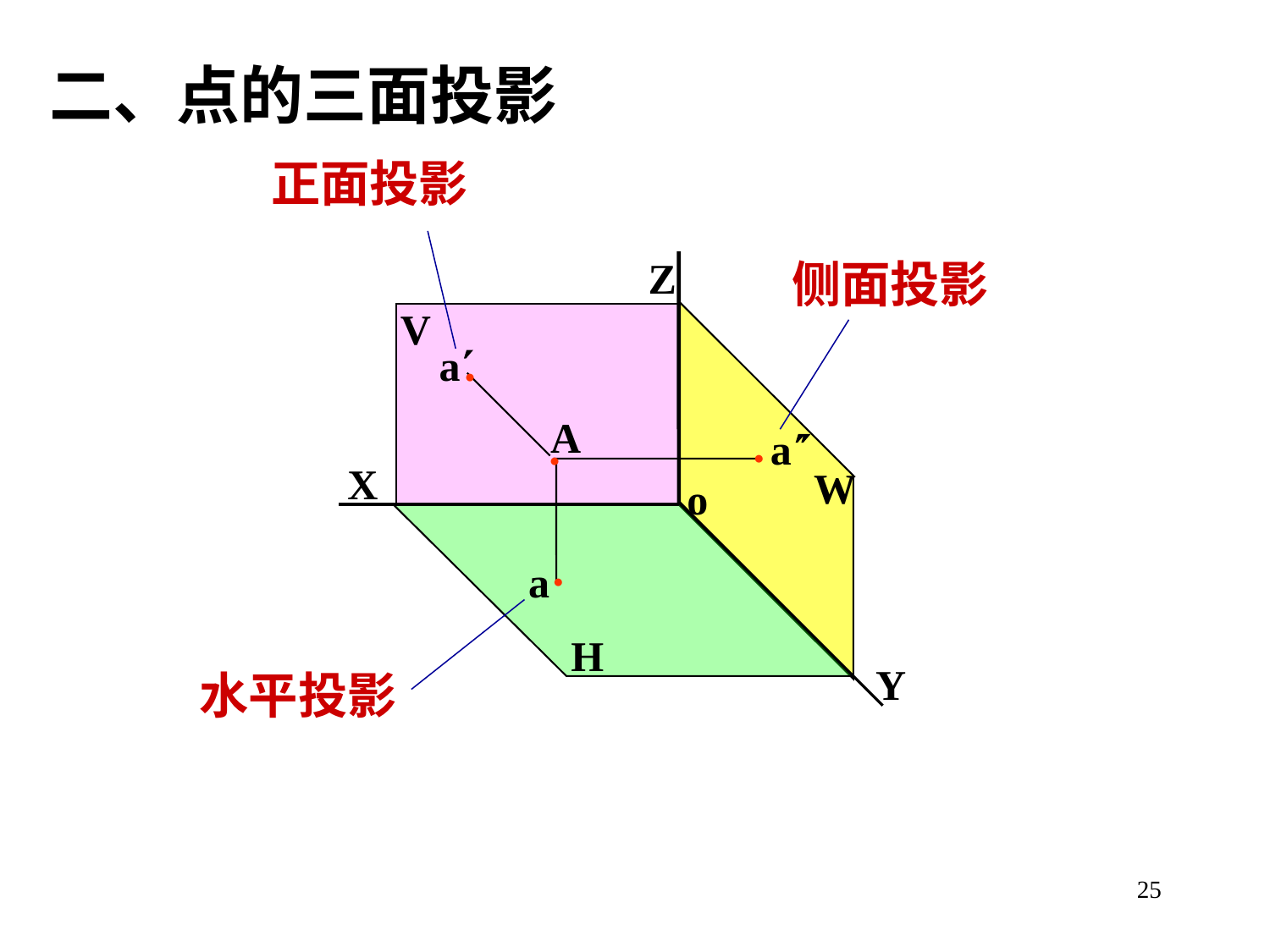

二、点的三面投影
正面投影

Z

侧面投影
V

W

a′
●

A
●
a″
●

X
o

●
a

Y

H

水平投影
25